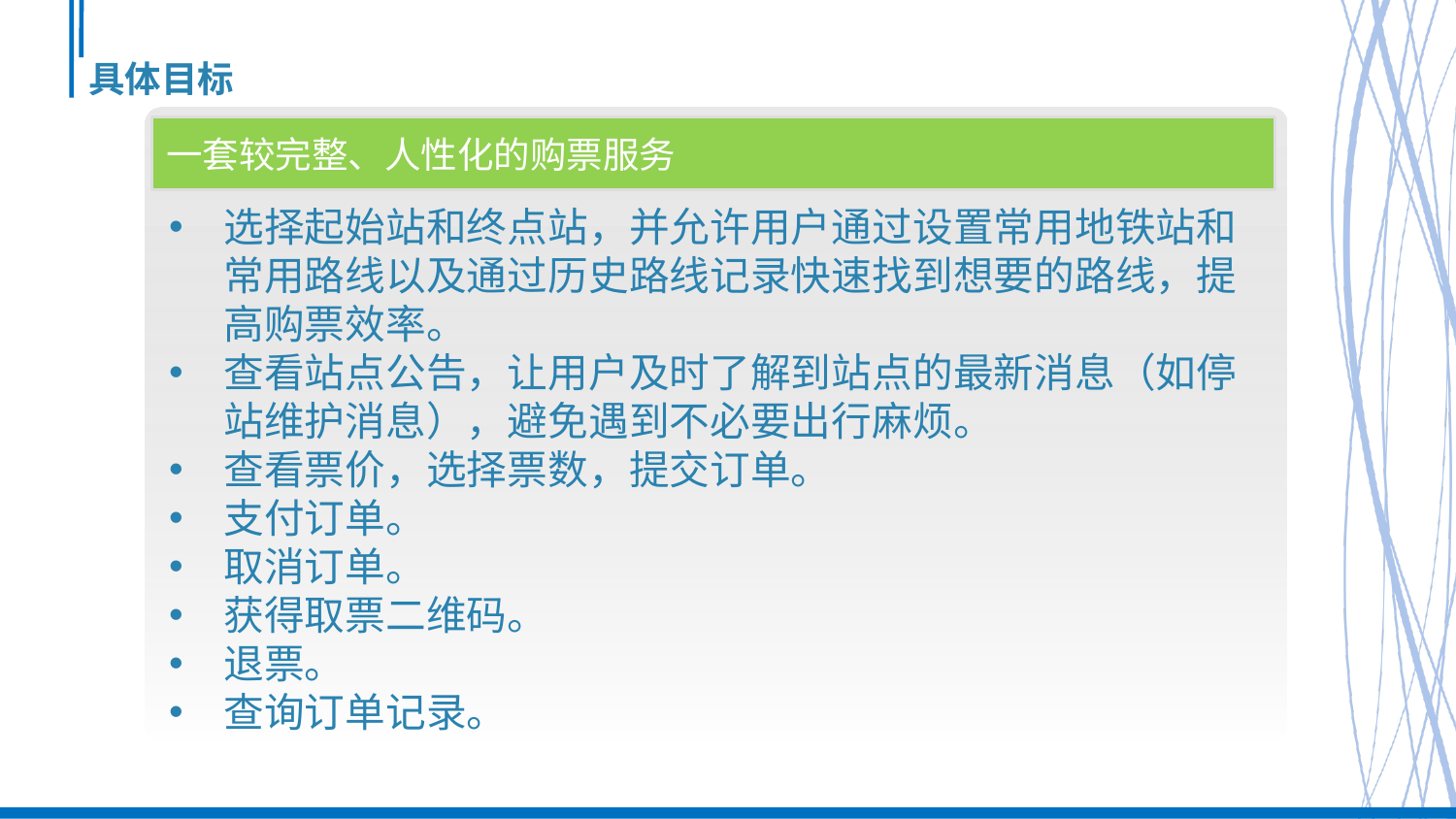

# 具体目标

一套较完整、人性化的购票服务

选择起始站和终点站，并允许用户通过设置常用地铁站和常用路线以及通过历史路线记录快速找到想要的路线，提高购票效率。
查看站点公告，让用户及时了解到站点的最新消息（如停站维护消息），避免遇到不必要出行麻烦。
查看票价，选择票数，提交订单。
支付订单。
取消订单。
获得取票二维码。
退票。
查询订单记录。